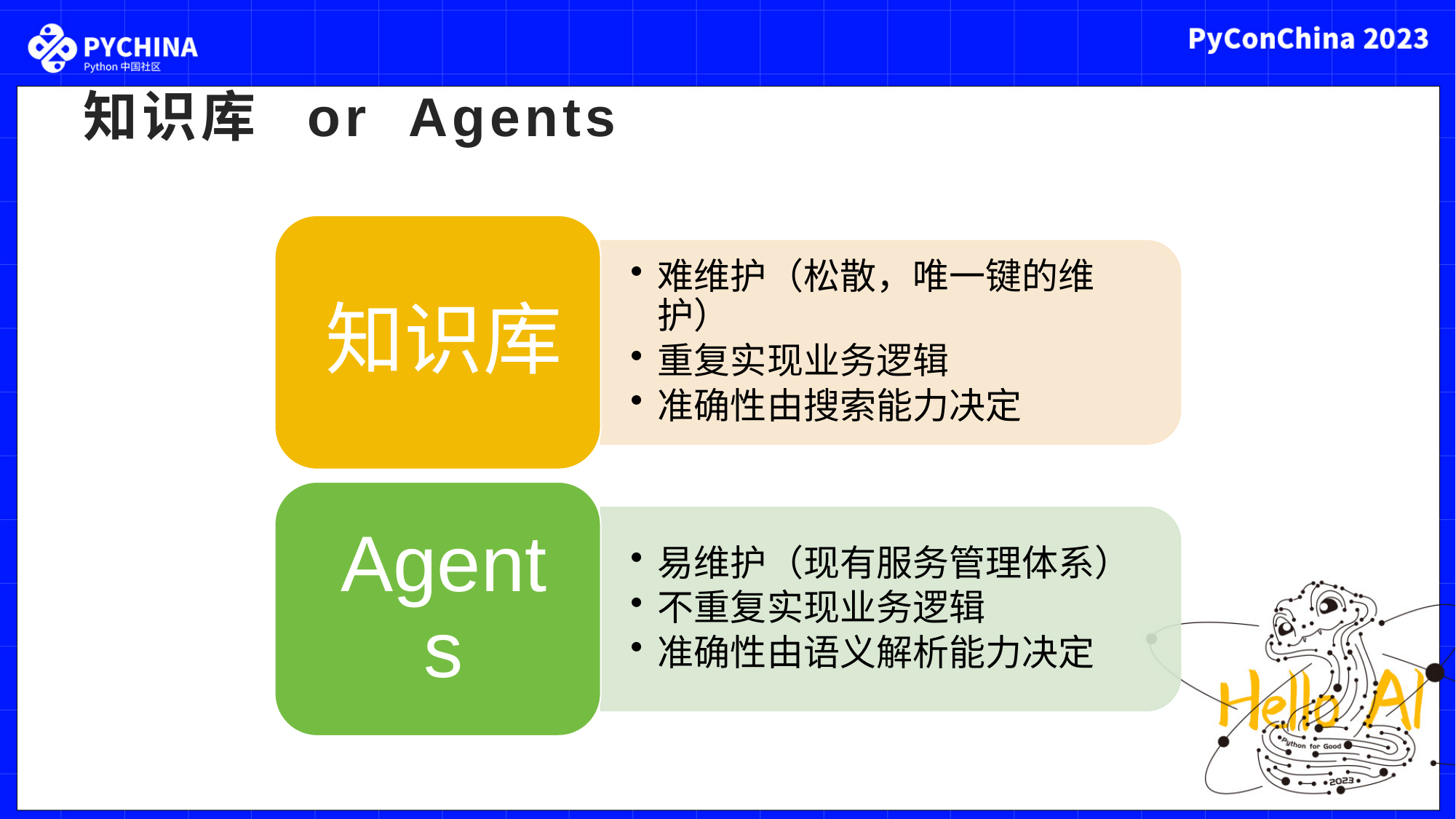

# 知识库  or  Agents
难维护（松散，唯一键的维护）
重复实现业务逻辑
准确性由搜索能力决定
知识库
易维护（现有服务管理体系）
不重复实现业务逻辑
准确性由语义解析能力决定
Agents